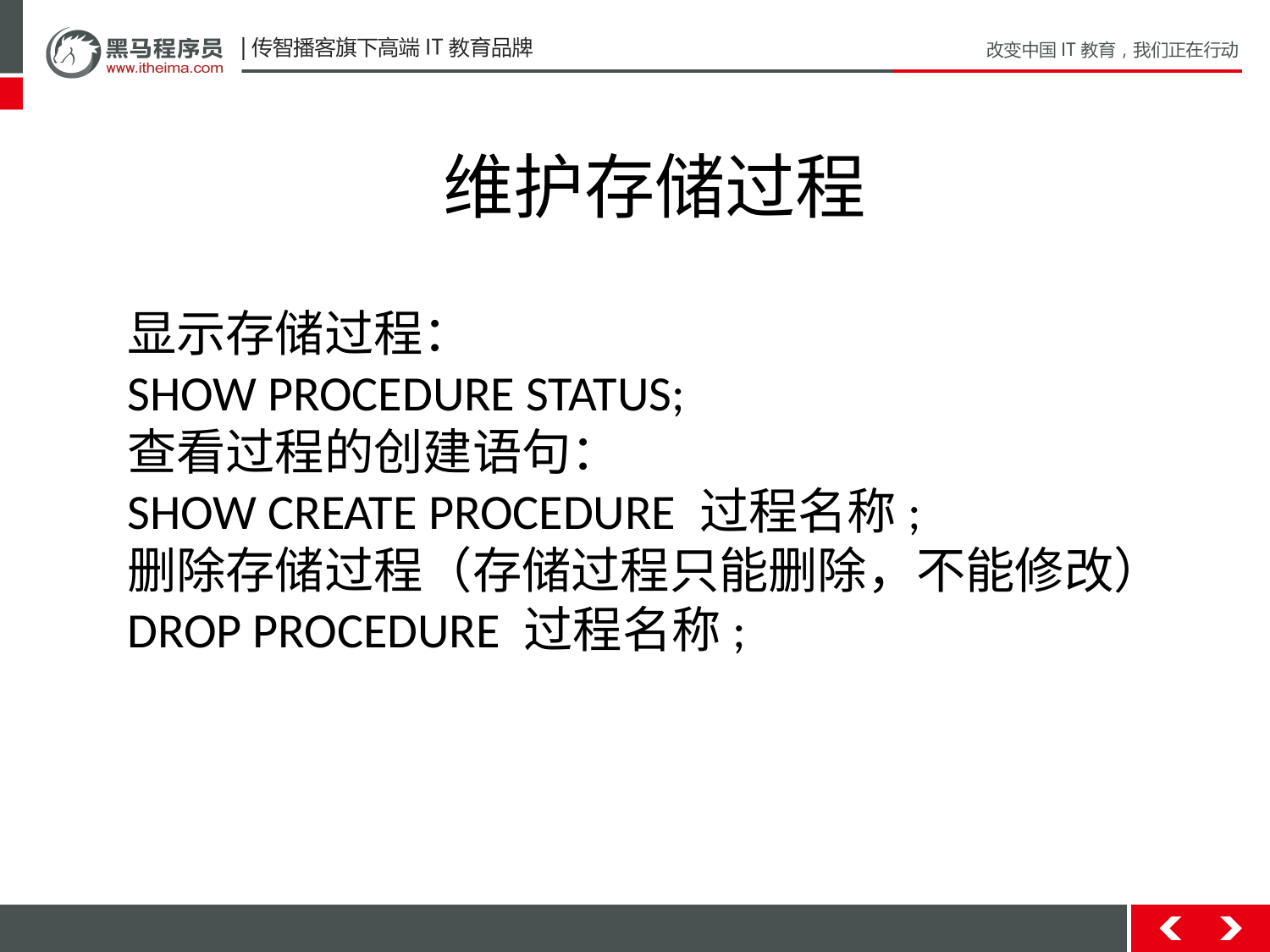

维护存储过程
显示存储过程：
SHOW PROCEDURE STATUS;
查看过程的创建语句：
SHOW CREATE PROCEDURE 过程名称;
删除存储过程（存储过程只能删除，不能修改）
DROP PROCEDURE 过程名称;